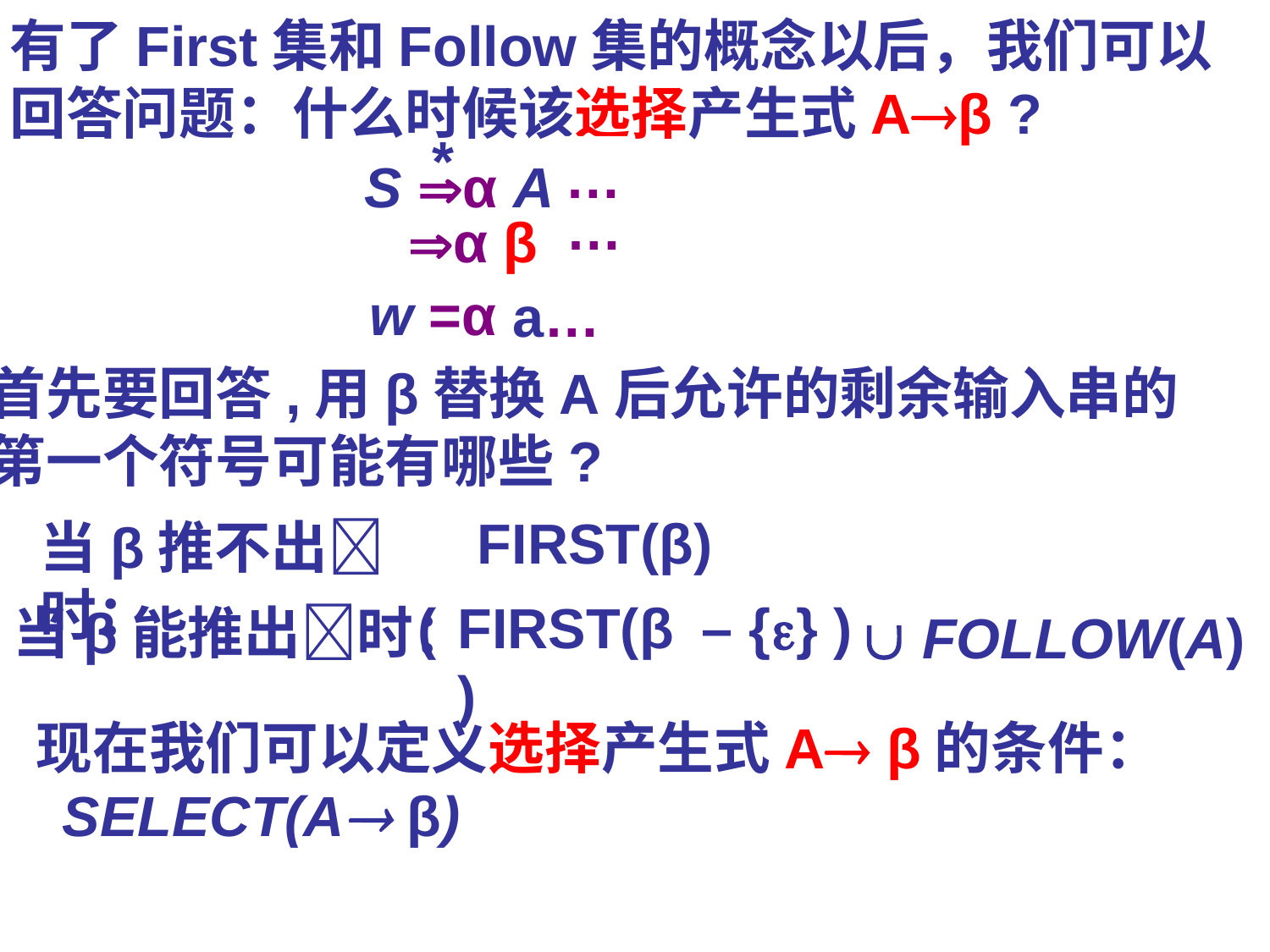

有了First集和Follow集的概念以后，我们可以回答问题：什么时候该选择产生式A→β ?
*
…
…
S ⇒α A δ
…
⇒α β
w =α γ
a…
首先要回答,用β替换A后允许的剩余输入串的
第一个符号可能有哪些?
FIRST(β)
当β推不出ε时：
(                 – {ε} )
FIRST(β)
当β能推出ε时：
∪ FOLLOW(A)
现在我们可以定义选择产生式A→ β的条件： SELECT(A→ β)